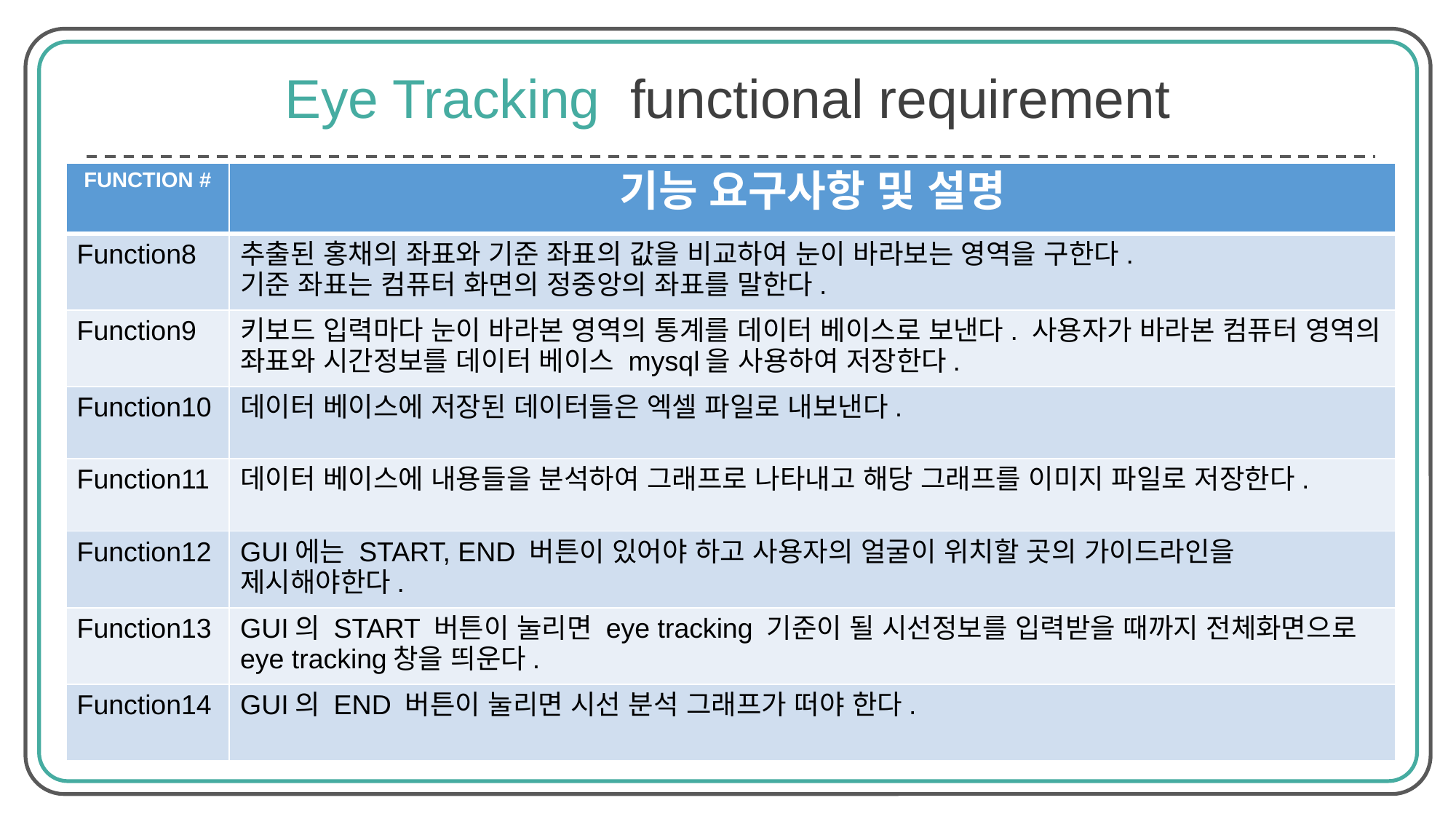

Eye Tracking  functional requirement
| FUNCTION # | 기능 요구사항 및 설명 |
| --- | --- |
| Function8 | 추출된 홍채의 좌표와 기준 좌표의 값을 비교하여 눈이 바라보는 영역을 구한다. 기준 좌표는 컴퓨터 화면의 정중앙의 좌표를 말한다. |
| Function9 | 키보드 입력마다 눈이 바라본 영역의 통계를 데이터 베이스로 보낸다. 사용자가 바라본 컴퓨터 영역의 좌표와 시간정보를 데이터 베이스 mysql을 사용하여 저장한다. |
| Function10 | 데이터 베이스에 저장된 데이터들은 엑셀 파일로 내보낸다. |
| Function11 | 데이터 베이스에 내용들을 분석하여 그래프로 나타내고 해당 그래프를 이미지 파일로 저장한다. |
| Function12 | GUI에는 START, END 버튼이 있어야 하고 사용자의 얼굴이 위치할 곳의 가이드라인을 제시해야한다. |
| Function13 | GUI의 START 버튼이 눌리면 eye tracking 기준이 될 시선정보를 입력받을 때까지 전체화면으로 eye tracking창을 띄운다. |
| Function14 | GUI의 END 버튼이 눌리면 시선 분석 그래프가 떠야 한다. |